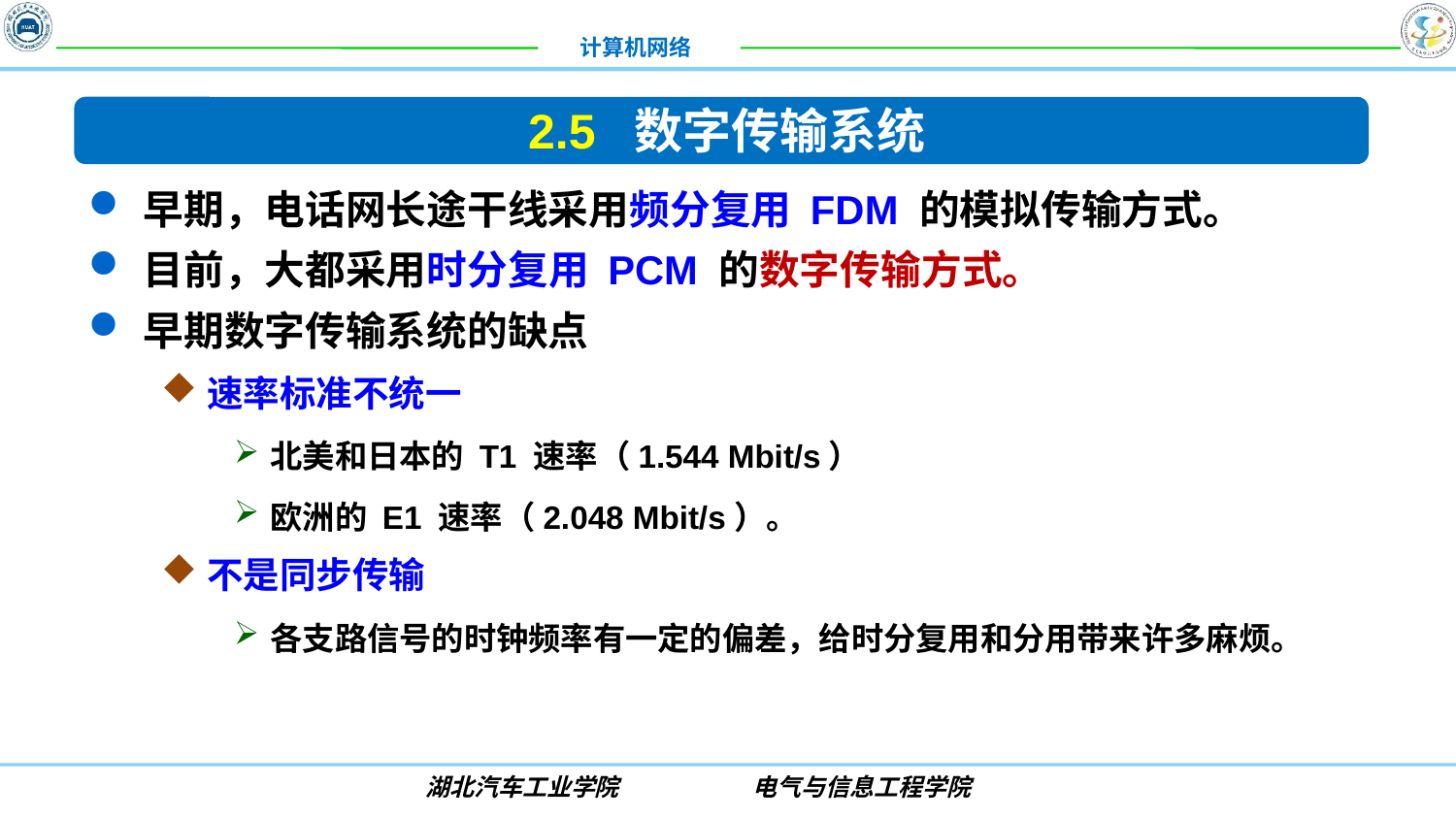

2.5  数字传输系统
早期，电话网长途干线采用频分复用 FDM 的模拟传输方式。
目前，大都采用时分复用 PCM 的数字传输方式。
早期数字传输系统的缺点
速率标准不统一
北美和日本的 T1 速率（1.544 Mbit/s）
欧洲的 E1 速率（2.048 Mbit/s）。
不是同步传输
各支路信号的时钟频率有一定的偏差，给时分复用和分用带来许多麻烦。